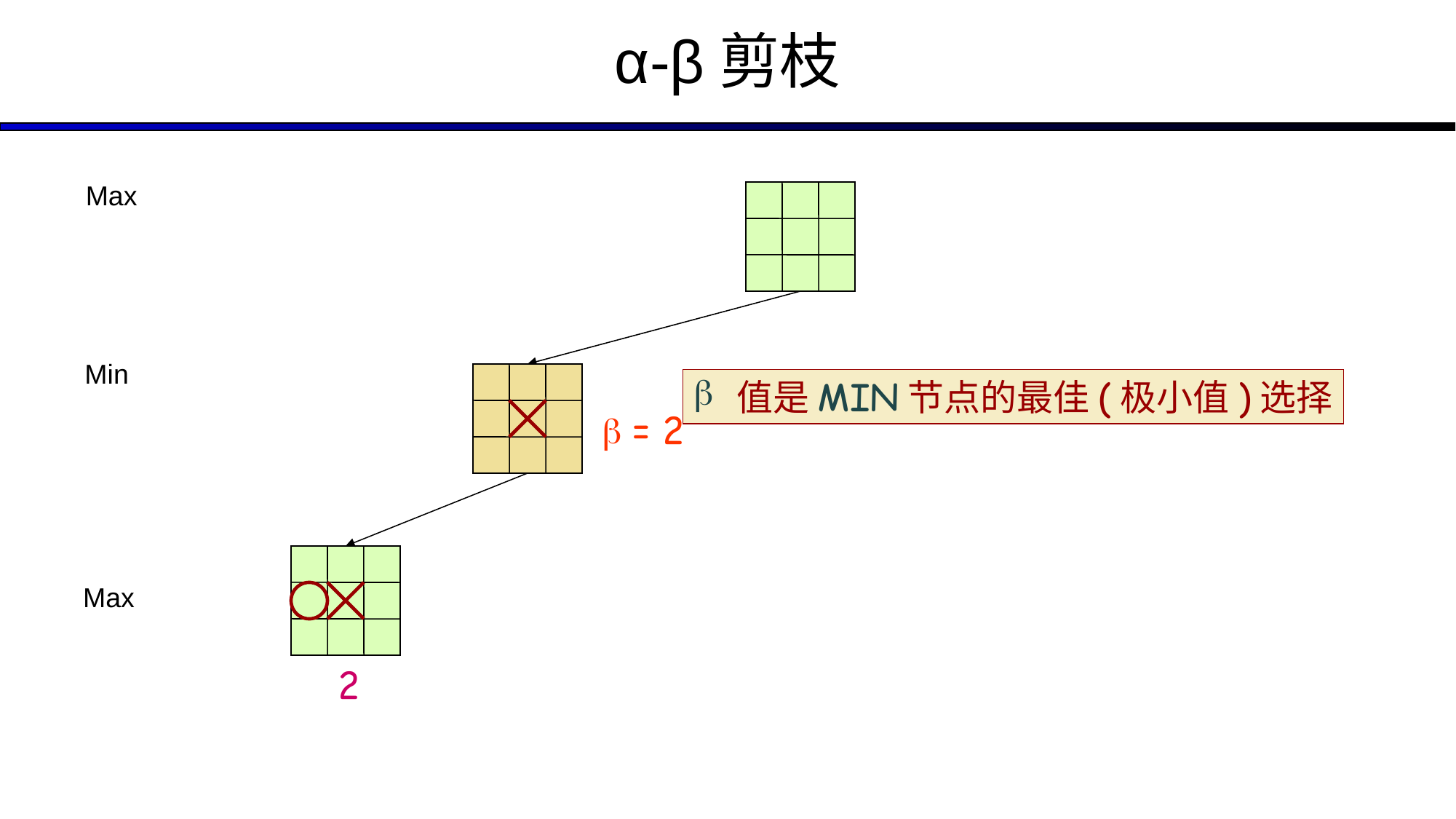

α-β剪枝
Max

Min
 值是MIN节点的最佳(极小值)选择
β = 2

2
Max